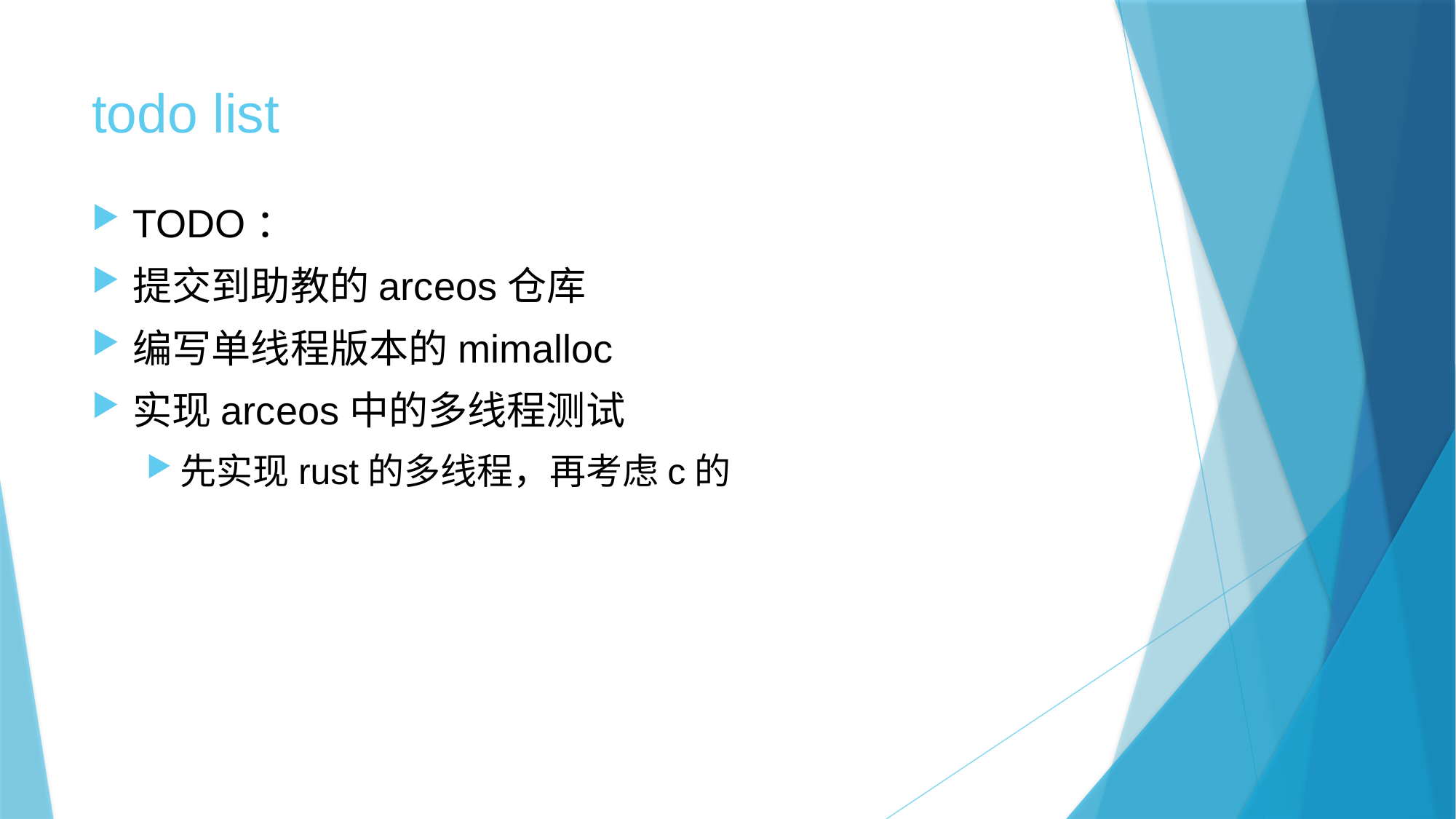

# todo list
TODO：
提交到助教的arceos仓库
编写单线程版本的mimalloc
实现arceos中的多线程测试
先实现rust的多线程，再考虑c的